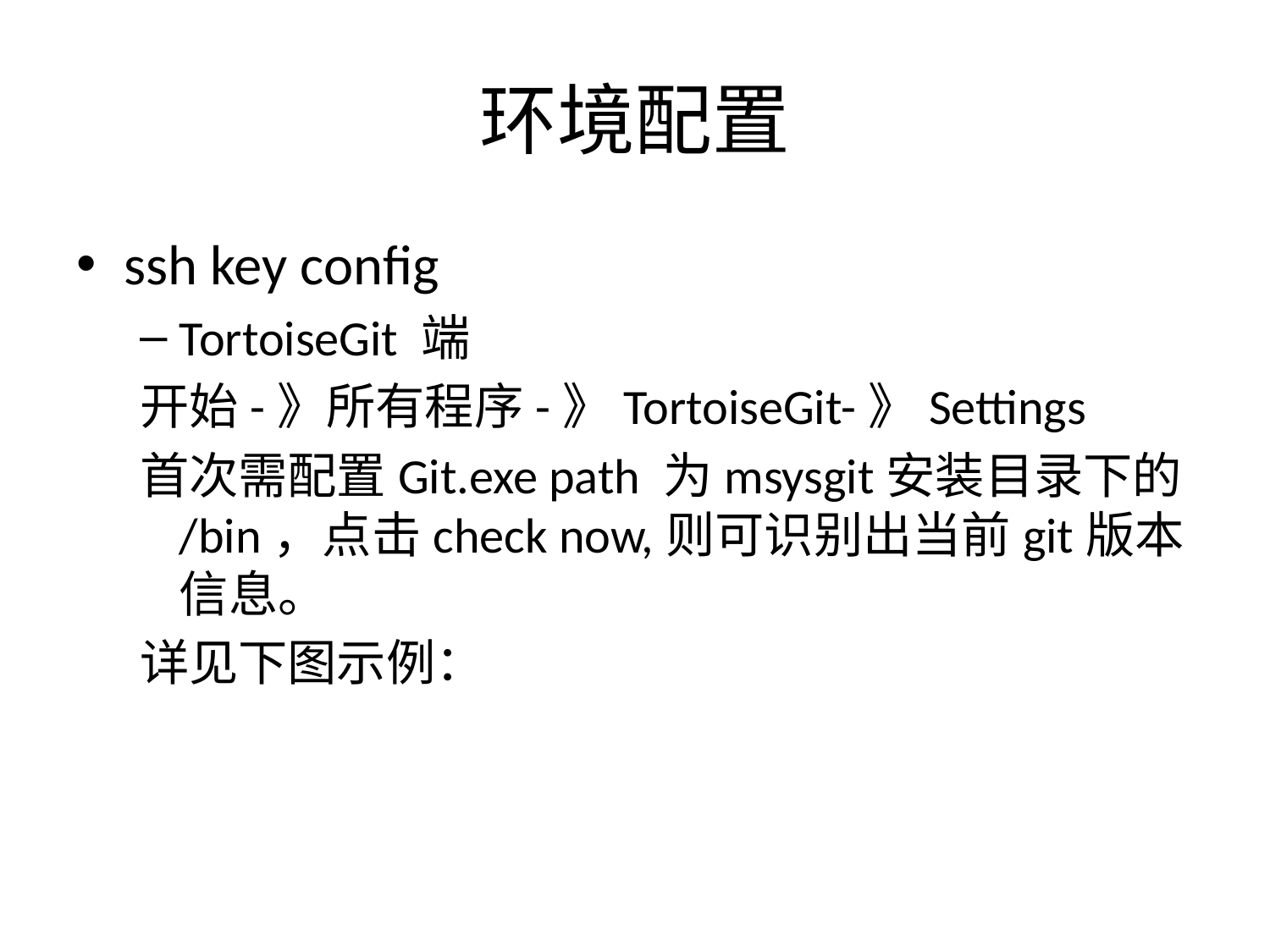

# 环境配置
ssh key config
TortoiseGit 端
开始-》所有程序-》TortoiseGit-》Settings
首次需配置Git.exe path 为msysgit安装目录下的/bin，点击check now,则可识别出当前git版本信息。
详见下图示例：